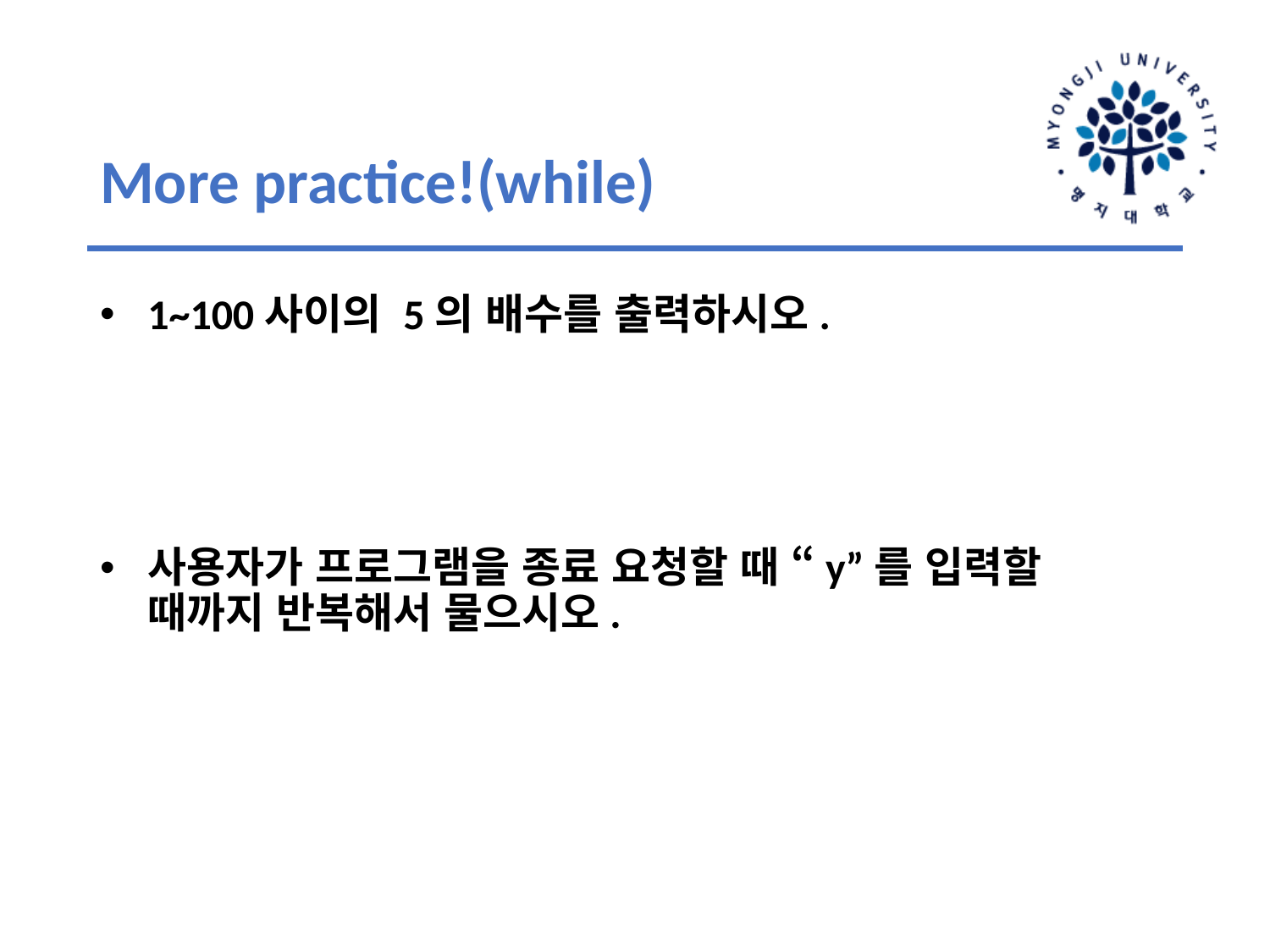

# More practice!(while)
1~100사이의 5의 배수를 출력하시오.

사용자가 프로그램을 종료 요청할 때 “y”를 입력할 때까지 반복해서 물으시오.